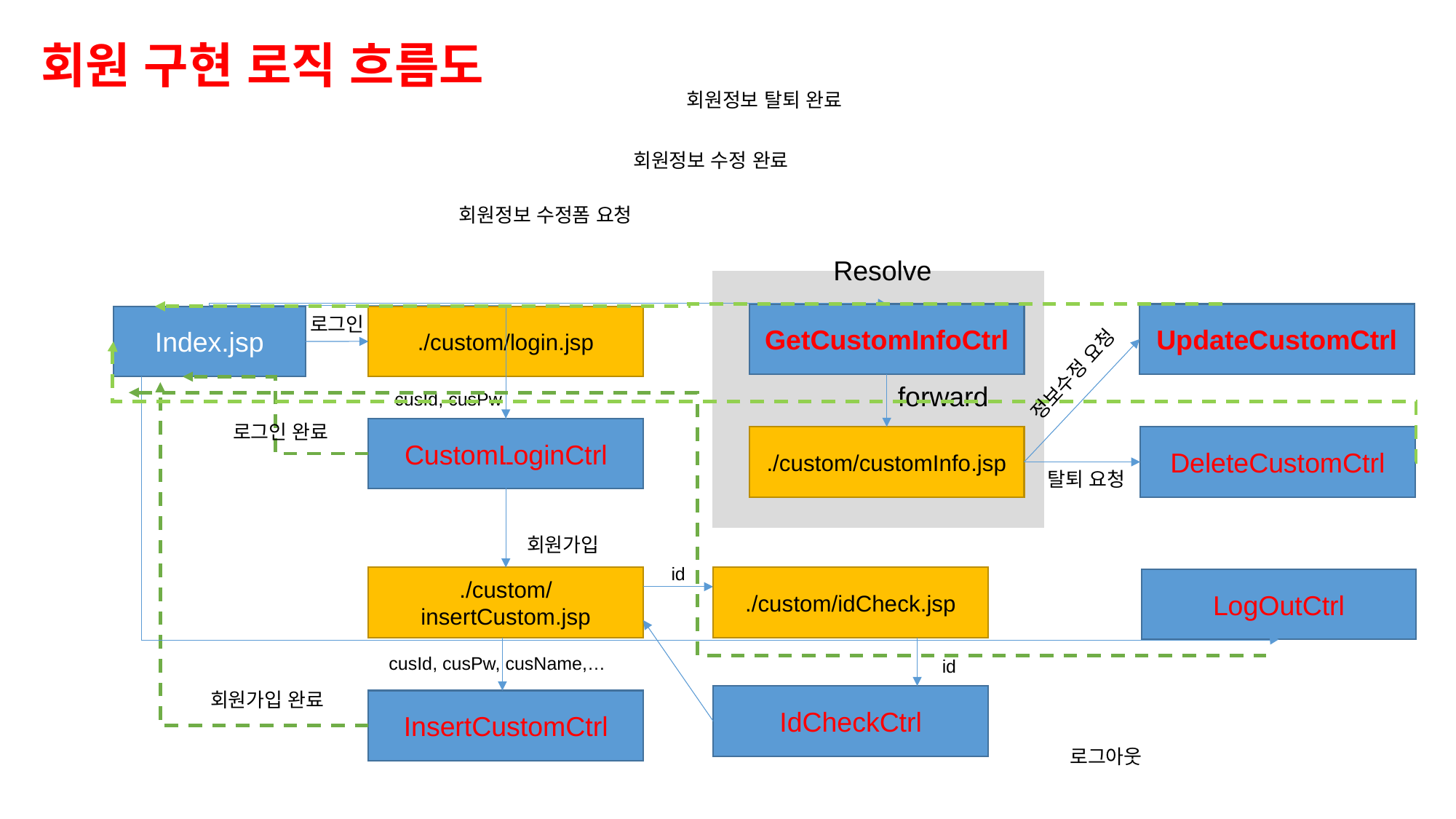

회원 구현 로직 흐름도
회원정보 탈퇴 완료
회원정보 수정 완료
회원정보 수정폼 요청
Resolve

GetCustomInfoCtrl
UpdateCustomCtrl
./custom/login.jsp
Index.jsp
로그인
정보수정 요청
forward
cusId, cusPw
로그인 완료
CustomLoginCtrl
./custom/customInfo.jsp
DeleteCustomCtrl
탈퇴 요청
회원가입
id
./custom/insertCustom.jsp
./custom/idCheck.jsp
LogOutCtrl
cusId, cusPw, cusName,…
id
회원가입 완료
IdCheckCtrl
InsertCustomCtrl
로그아웃